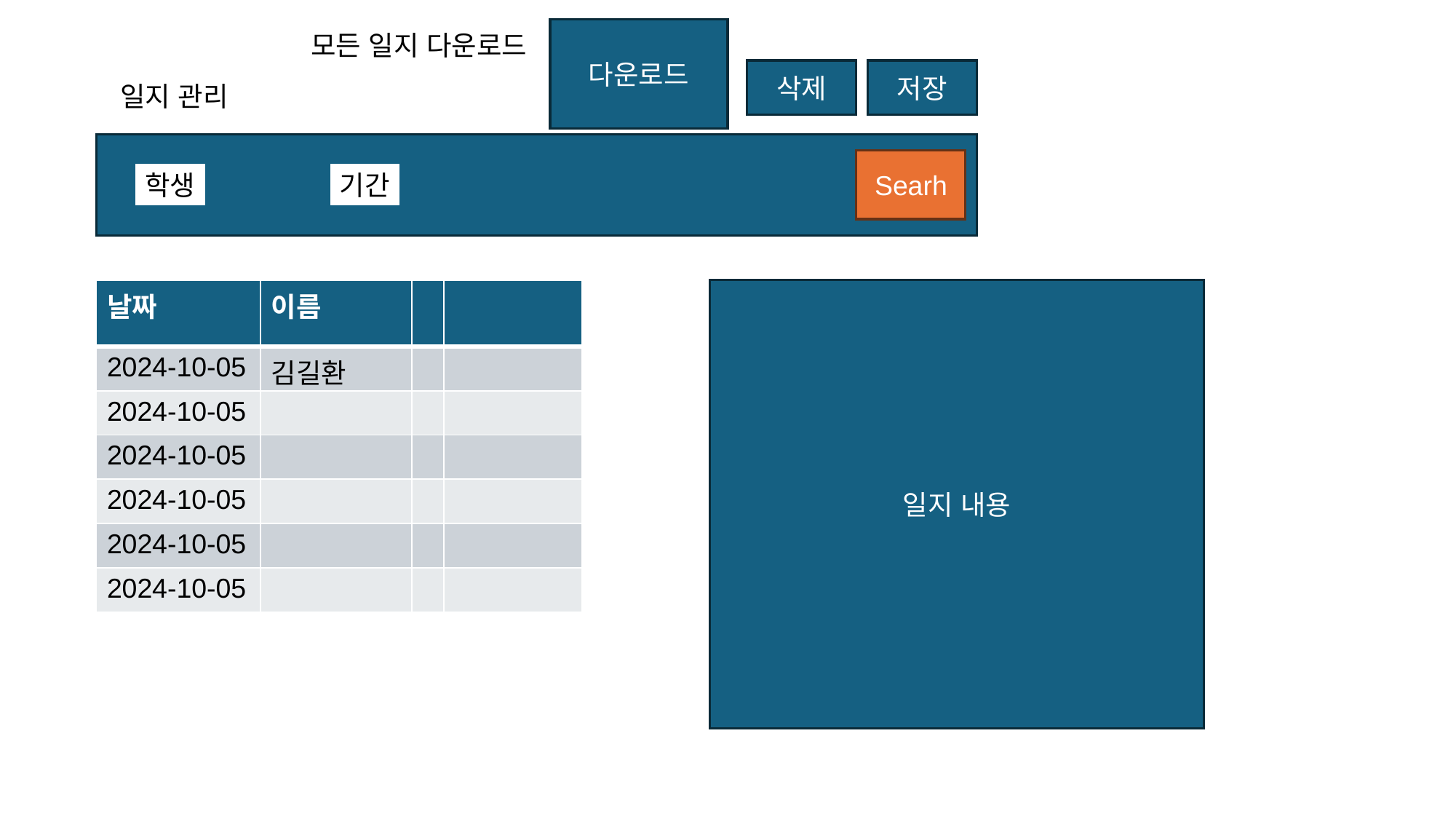

다운로드
모든 일지 다운로드
삭제
저장
일지 관리

Searh
학생
기간
| 날짜 | 이름 |  |  |
| --- | --- | --- | --- |
| 2024-10-05 | 김길환 |  |  |
| 2024-10-05 |  |  |  |
| 2024-10-05 |  |  |  |
| 2024-10-05 |  |  |  |
| 2024-10-05 |  |  |  |
| 2024-10-05 |  |  |  |
일지 내용